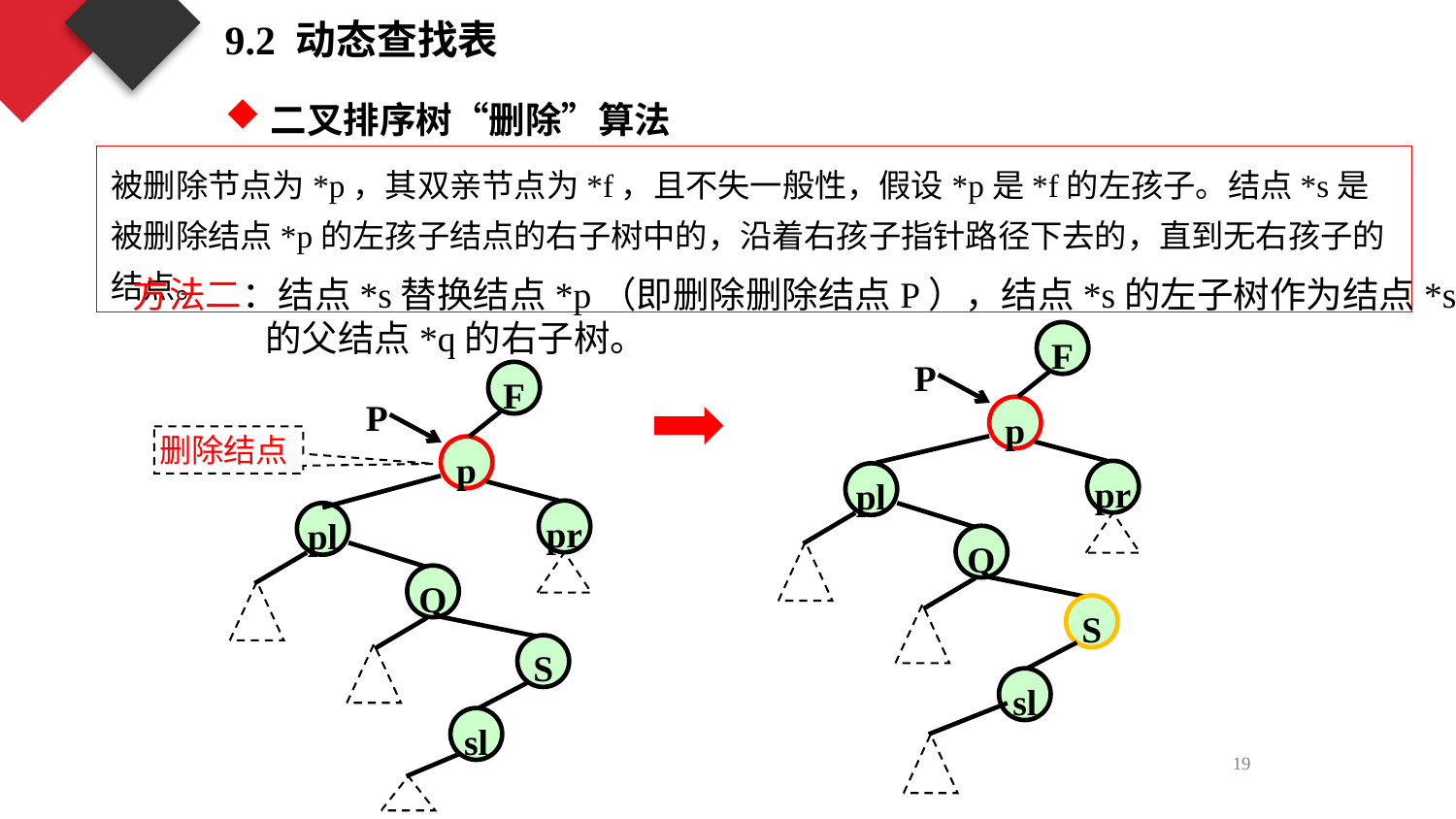

9.2 动态查找表
二叉排序树“删除”算法
被删除节点为*p，其双亲节点为*f，且不失一般性，假设*p是*f的左孩子。结点*s是被删除结点*p的左孩子结点的右子树中的，沿着右孩子指针路径下去的，直到无右孩子的结点。
方法二：结点*s替换结点*p（即删除删除结点P），结点*s的左子树作为结点*s
               的父结点*q的右子树。
F
P
F
P

p

p

删除结点

pr

pl

pr

pl

Q

Q

S

S

sl

sl
19